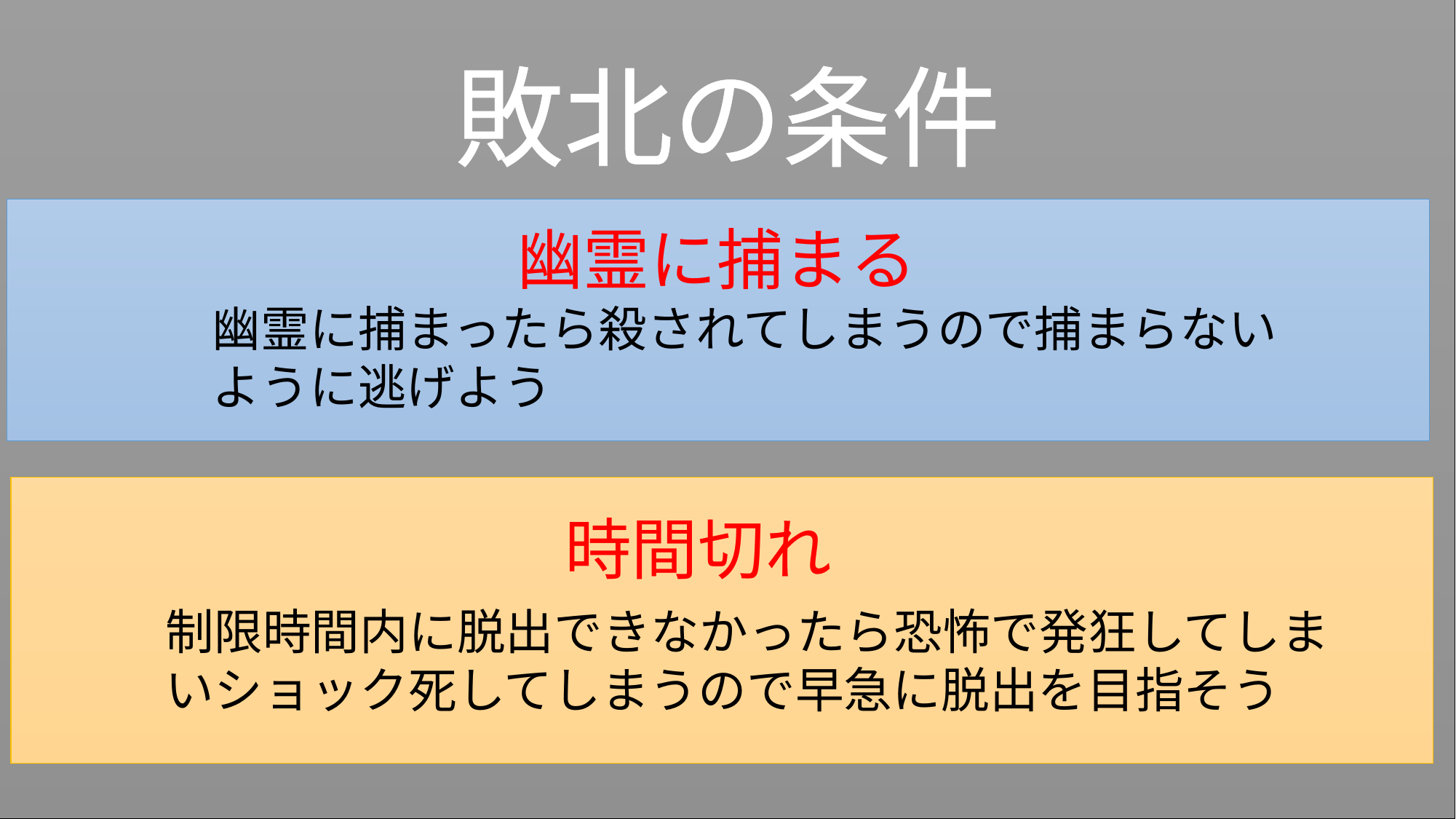

# 敗北の条件

幽霊に捕まる
幽霊に捕まったら殺されてしまうので捕まらないように逃げよう

時間切れ
制限時間内に脱出できなかったら恐怖で発狂してしまいショック死してしまうので早急に脱出を目指そう